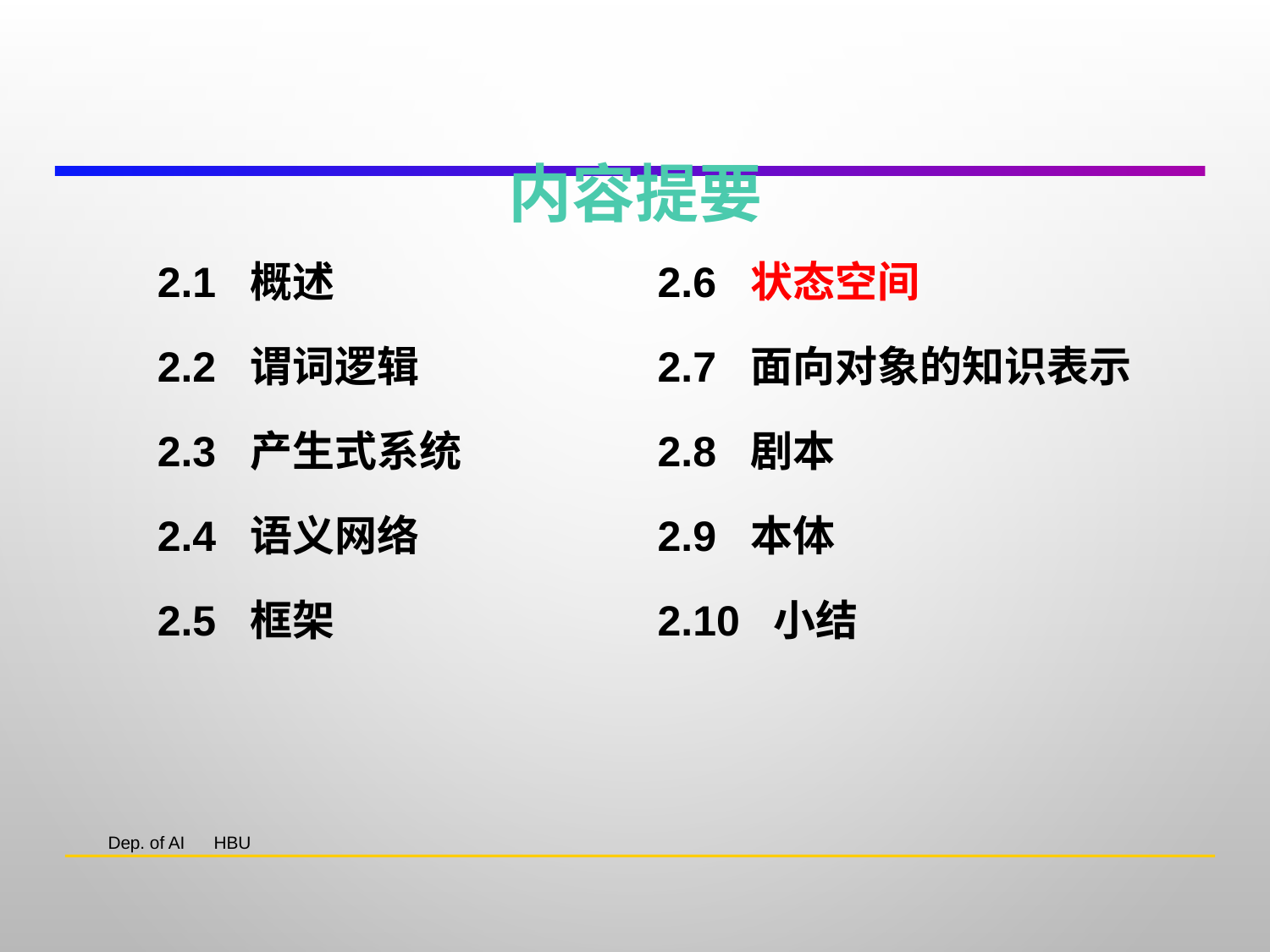

# 内容提要
2.1  概述
2.2  谓词逻辑
2.3  产生式系统
2.4  语义网络
2.5  框架
2.6  状态空间
2.7  面向对象的知识表示
2.8  剧本
2.9  本体
2.10  小结

Dep. of AI      HBU

59